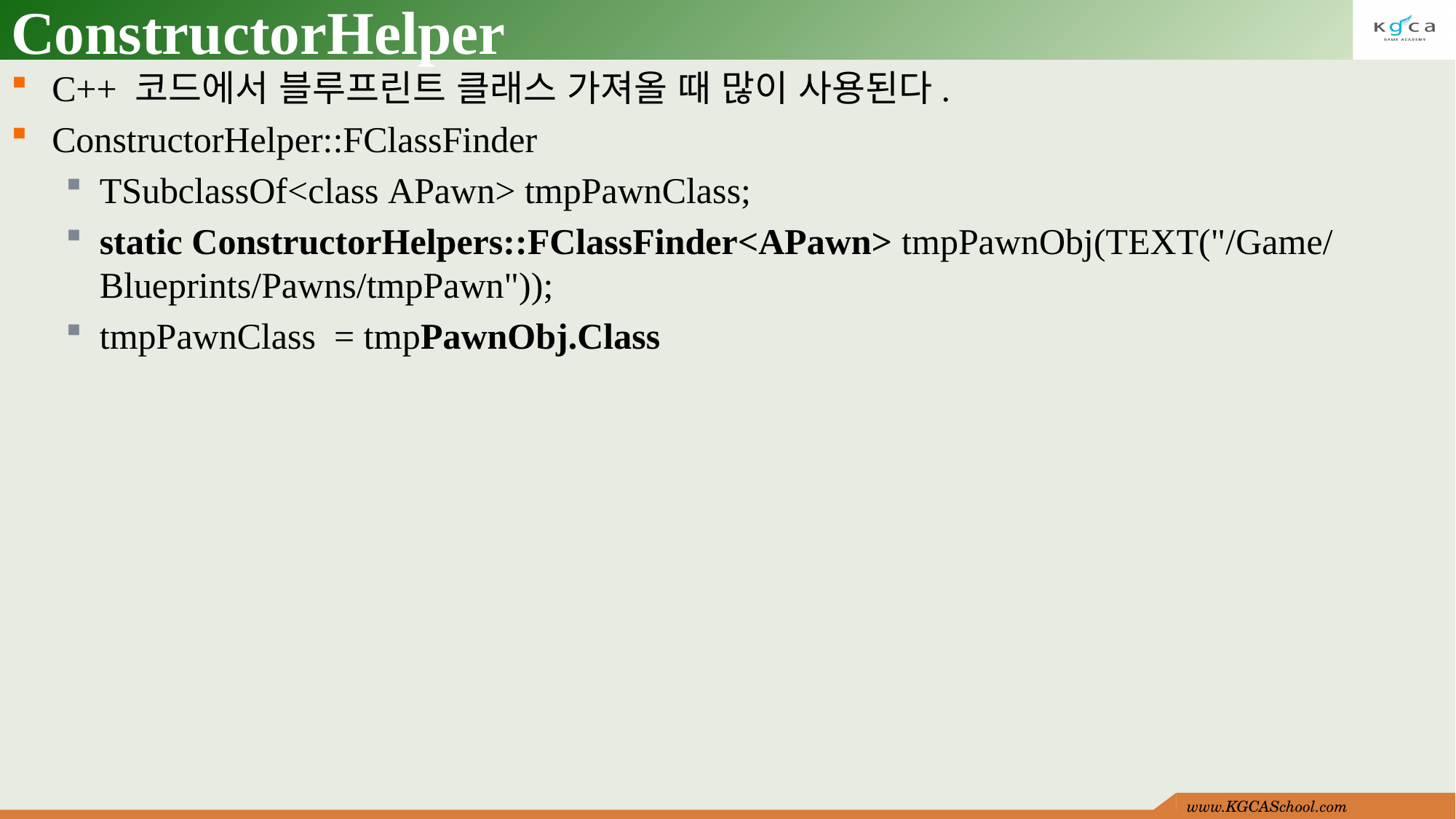

# ConstructorHelper
C++ 코드에서 블루프린트 클래스 가져올 때 많이 사용된다.
ConstructorHelper::FClassFinder
TSubclassOf<class APawn> tmpPawnClass;
static ConstructorHelpers::FClassFinder<APawn> tmpPawnObj(TEXT("/Game/Blueprints/Pawns/tmpPawn"));
tmpPawnClass  = tmpPawnObj.Class